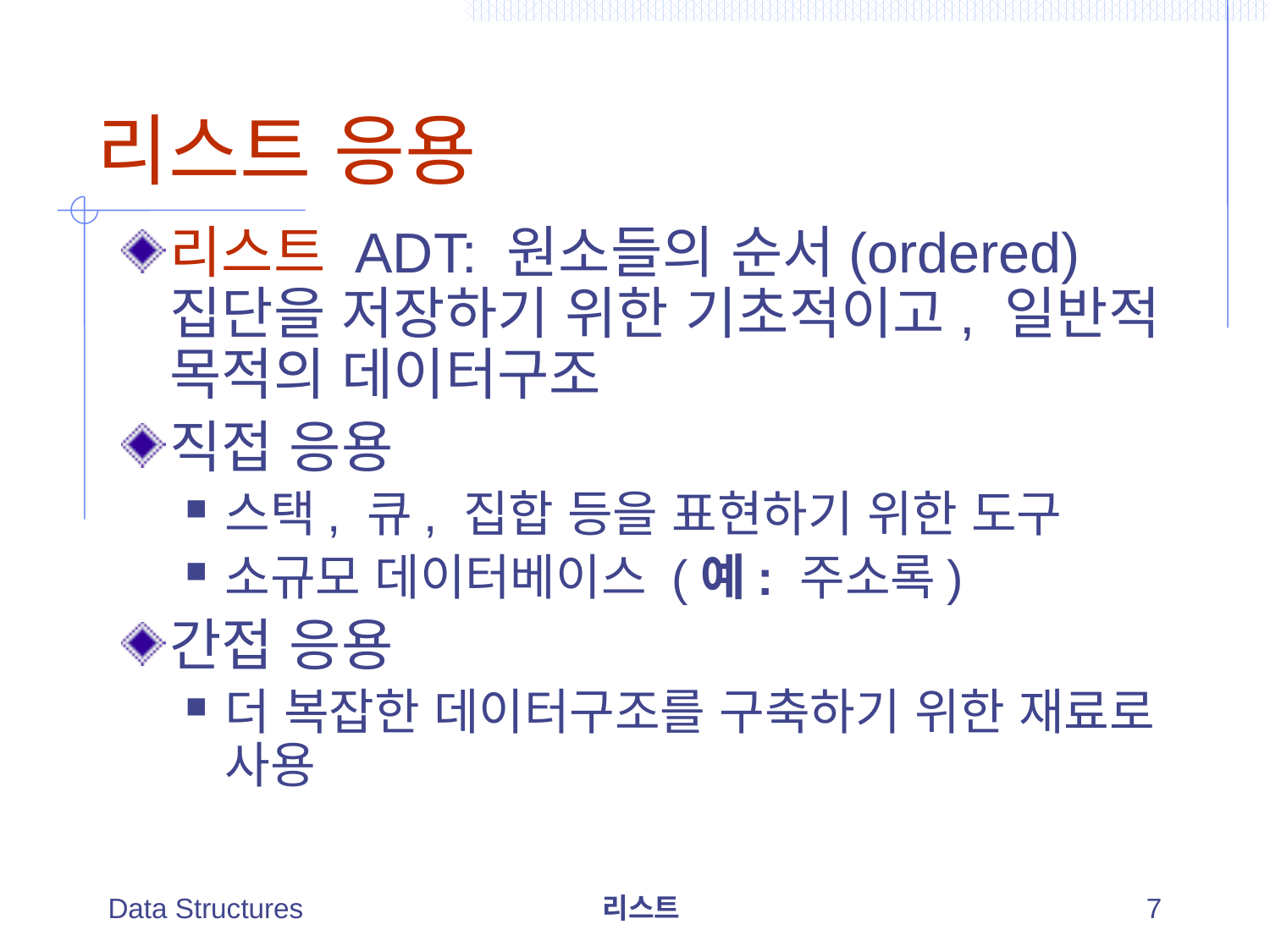

# 리스트 응용
리스트 ADT: 원소들의 순서(ordered) 집단을 저장하기 위한 기초적이고, 일반적 목적의 데이터구조
직접 응용
스택, 큐, 집합 등을 표현하기 위한 도구
소규모 데이터베이스 (예: 주소록)
간접 응용
더 복잡한 데이터구조를 구축하기 위한 재료로 사용
Data Structures
리스트
7